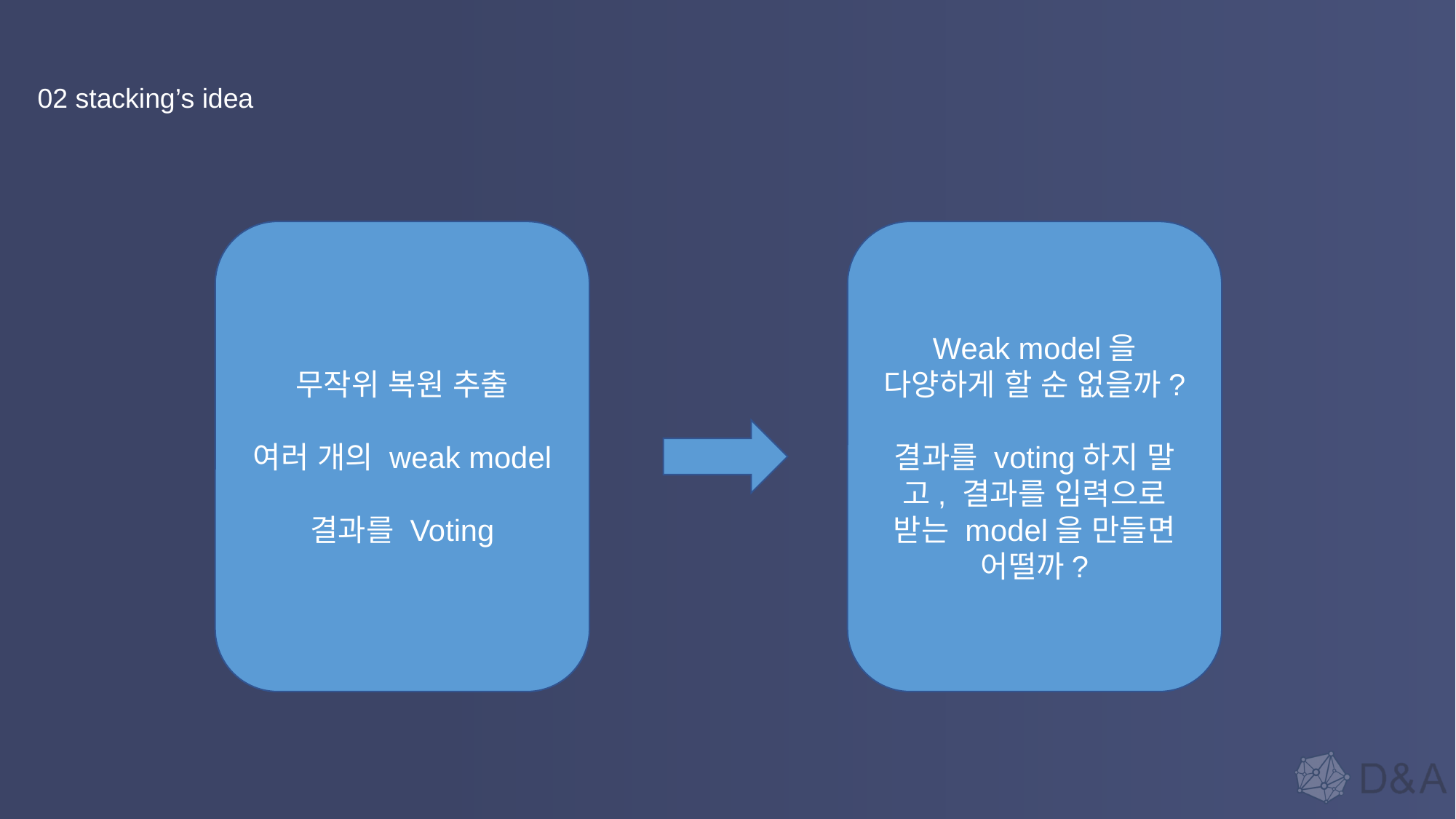

02 stacking’s idea

무작위 복원 추출

여러 개의 weak model

결과를 Voting
Weak model을 다양하게 할 순 없을까?

결과를 voting하지 말고, 결과를 입력으로 받는 model을 만들면 어떨까?